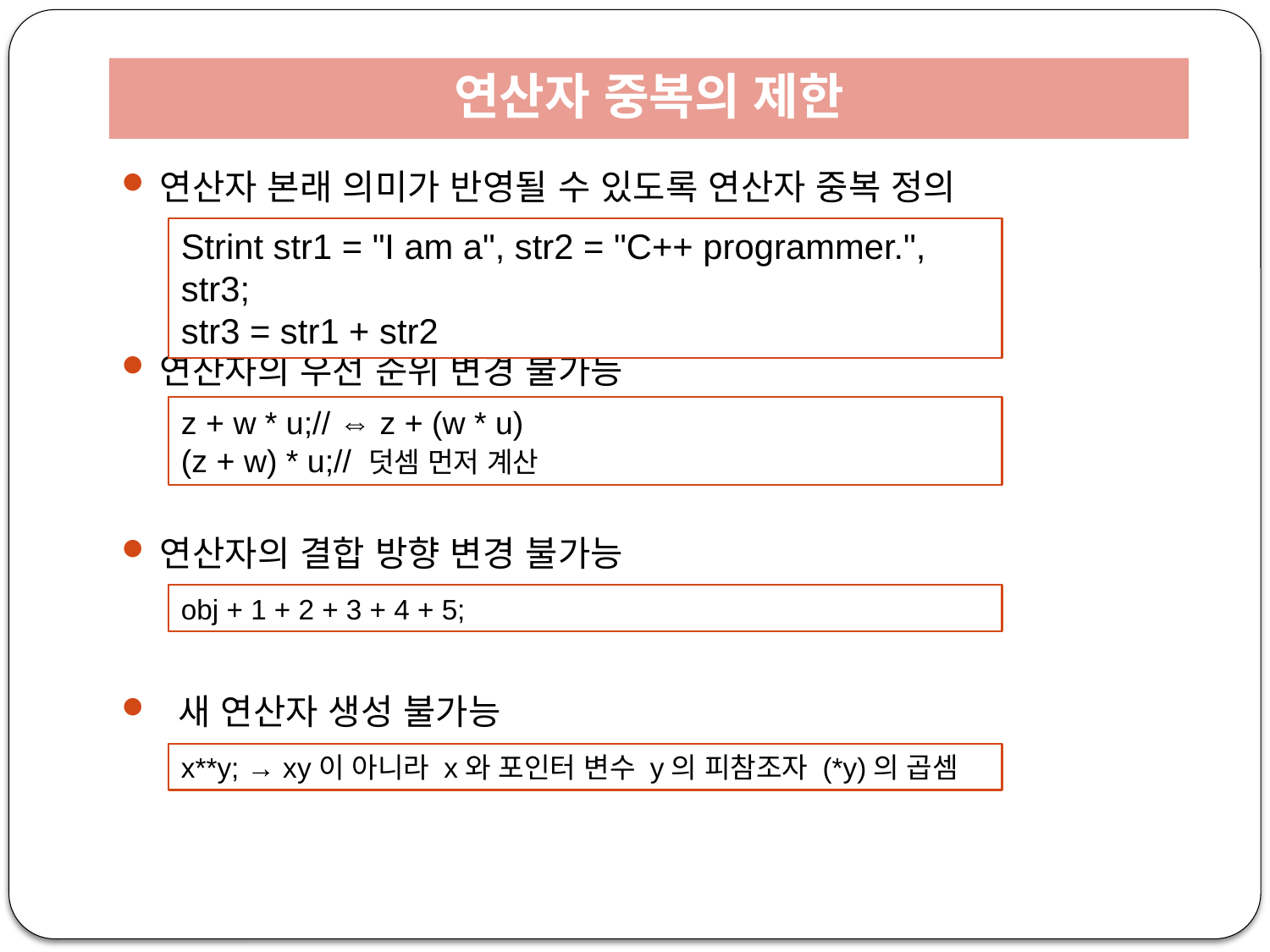

# 연산자 중복의 제한
연산자 본래 의미가 반영될 수 있도록 연산자 중복 정의

연산자의 우선 순위 변경 불가능

연산자의 결합 방향 변경 불가능

 새 연산자 생성 불가능

Strint str1 = "I am a", str2 = "C++ programmer.", str3;
str3 = str1 + str2
z + w * u;// ⇔ z + (w * u)
(z + w) * u;// 덧셈 먼저 계산
obj + 1 + 2 + 3 + 4 + 5;
x**y; → xy이 아니라 x와 포인터 변수 y의 피참조자 (*y)의 곱셈